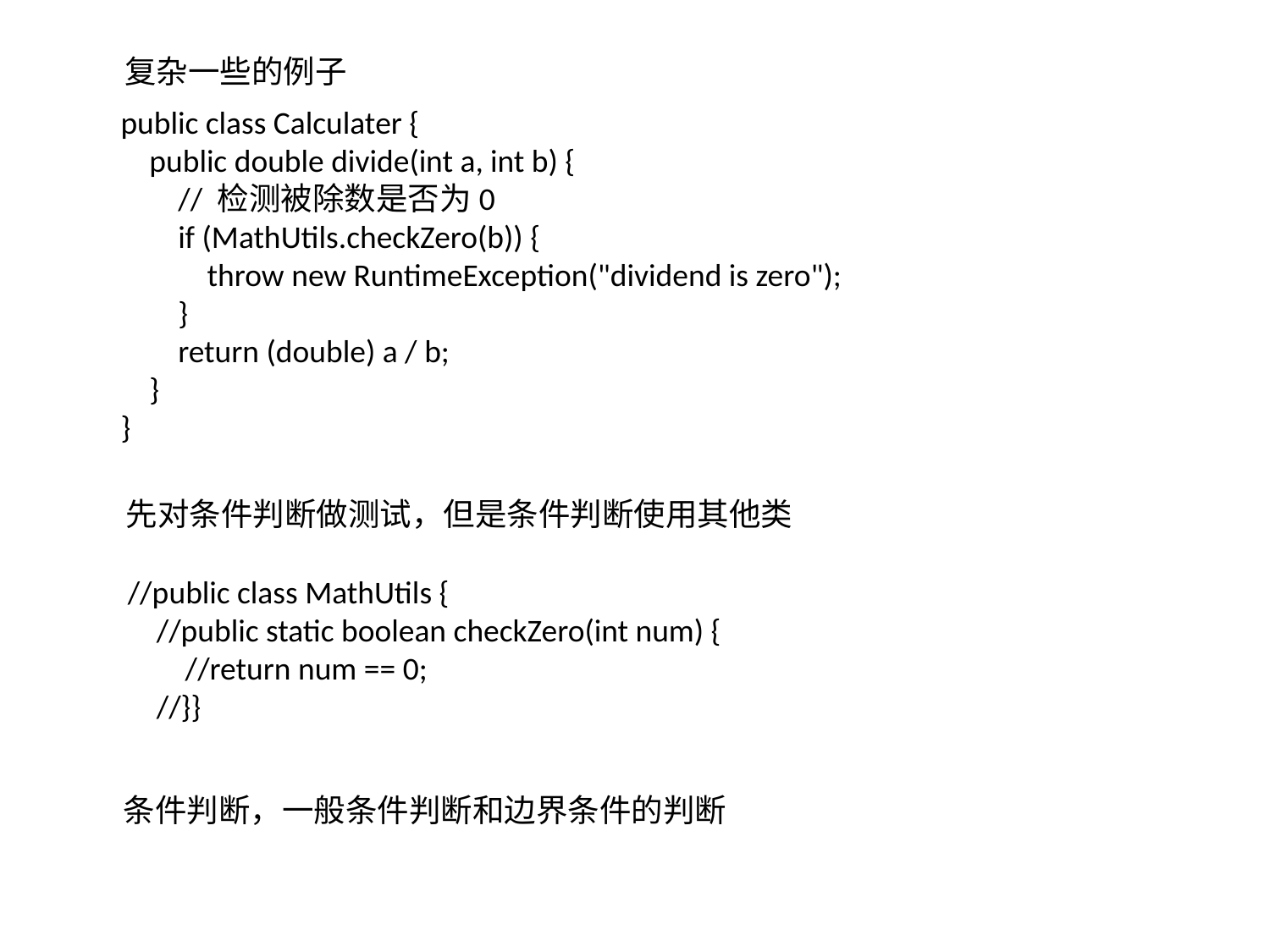

复杂一些的例子
public class Calculater {
    public double divide(int a, int b) {
        // 检测被除数是否为0
        if (MathUtils.checkZero(b)) {
            throw new RuntimeException("dividend is zero");
        }
        return (double) a / b;
    }
}
先对条件判断做测试，但是条件判断使用其他类
//public class MathUtils {
    //public static boolean checkZero(int num) {
        //return num == 0;
    //}}
条件判断，一般条件判断和边界条件的判断